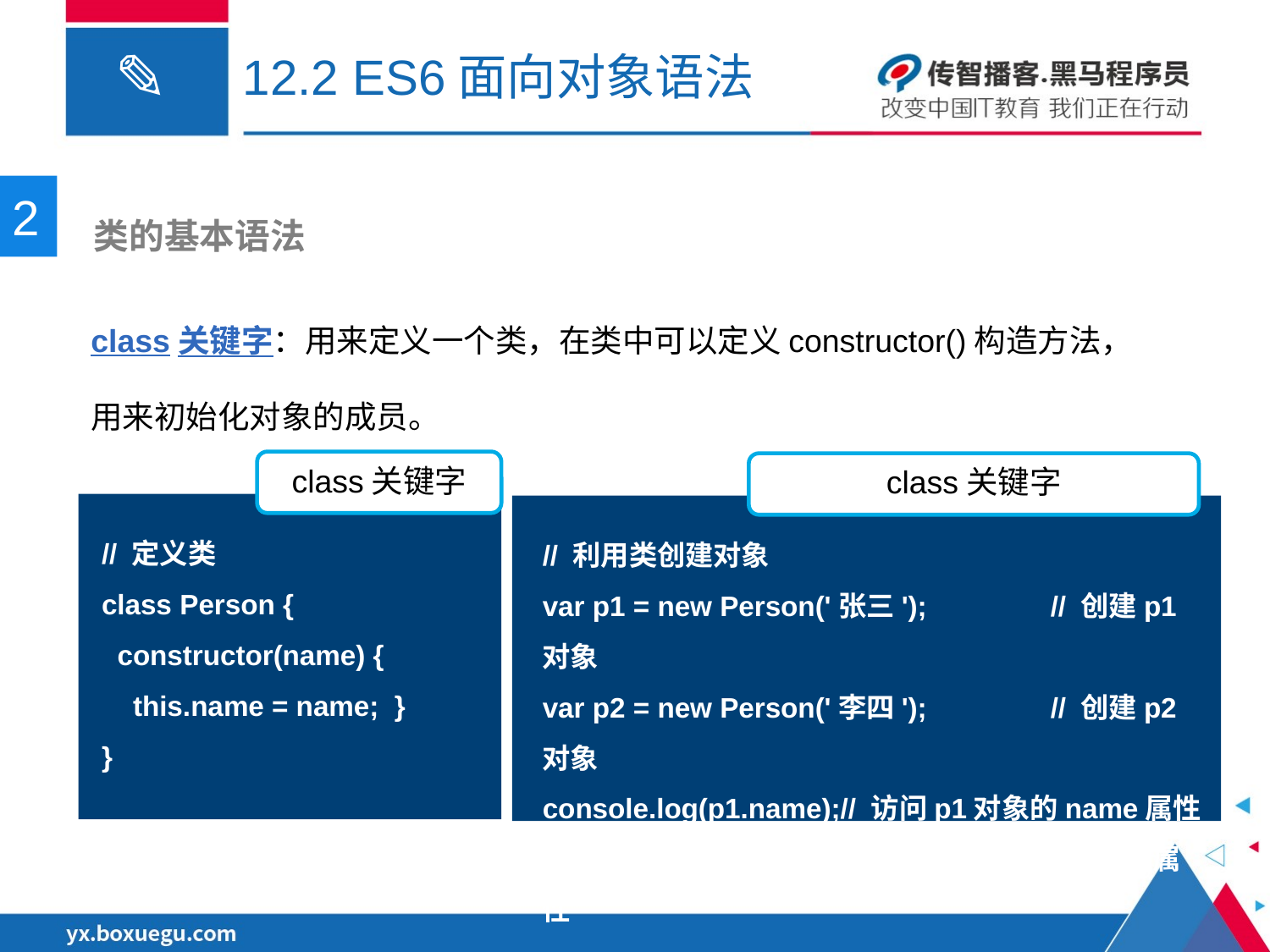

# 12.2 ES6面向对象语法

2
  类的基本语法
class关键字：用来定义一个类，在类中可以定义constructor()构造方法，用来初始化对象的成员。
class关键字
class关键字

// 定义类
class Person {
  constructor(name) {
    this.name = name;  }
}

// 利用类创建对象
var p1 = new Person('张三');	// 创建p1对象
var p2 = new Person('李四');	// 创建p2对象
console.log(p1.name);// 访问p1对象的name属性
console.log(p2.name); // 访问p2对象的name属性